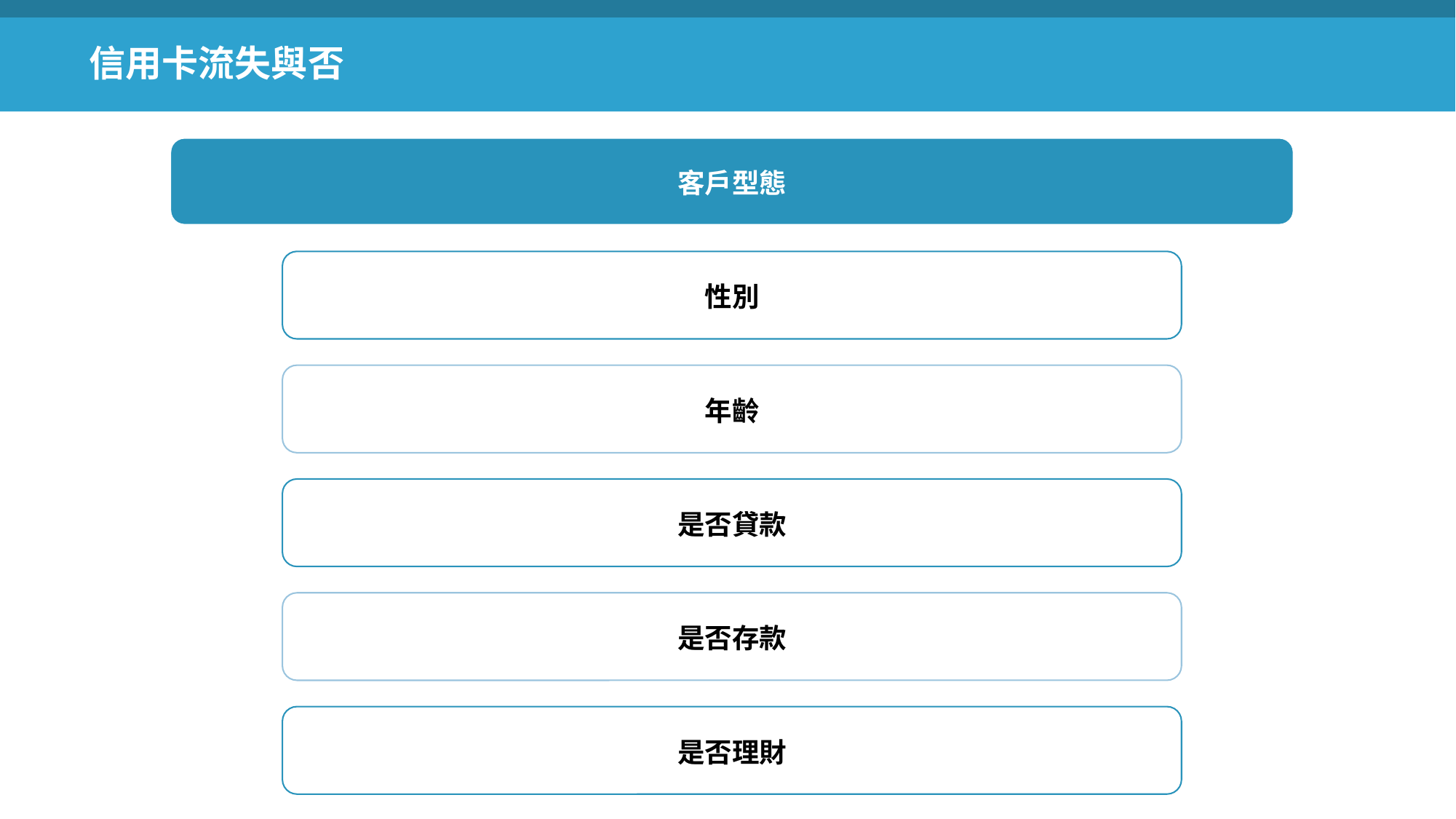

信用卡流失與否
客戶型態
性別
年齡
是否貸款
是否存款
是否理財